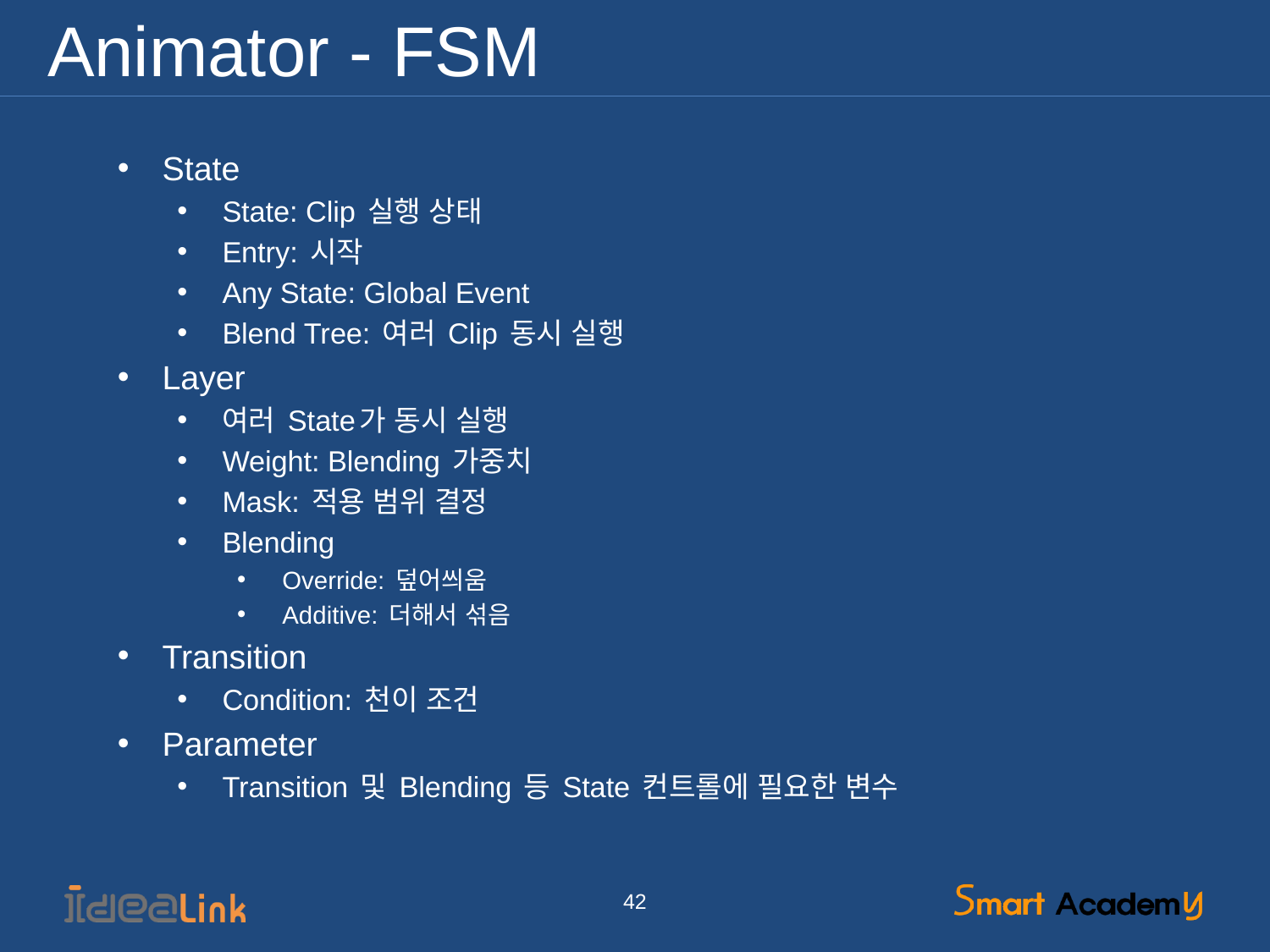

# Animator - FSM
State
State: Clip 실행 상태
Entry: 시작
Any State: Global Event
Blend Tree: 여러 Clip 동시 실행
Layer
여러 State가 동시 실행
Weight: Blending 가중치
Mask: 적용 범위 결정
Blending
Override: 덮어씌움
Additive: 더해서 섞음
Transition
Condition: 천이 조건
Parameter
Transition 및 Blending 등 State 컨트롤에 필요한 변수
42